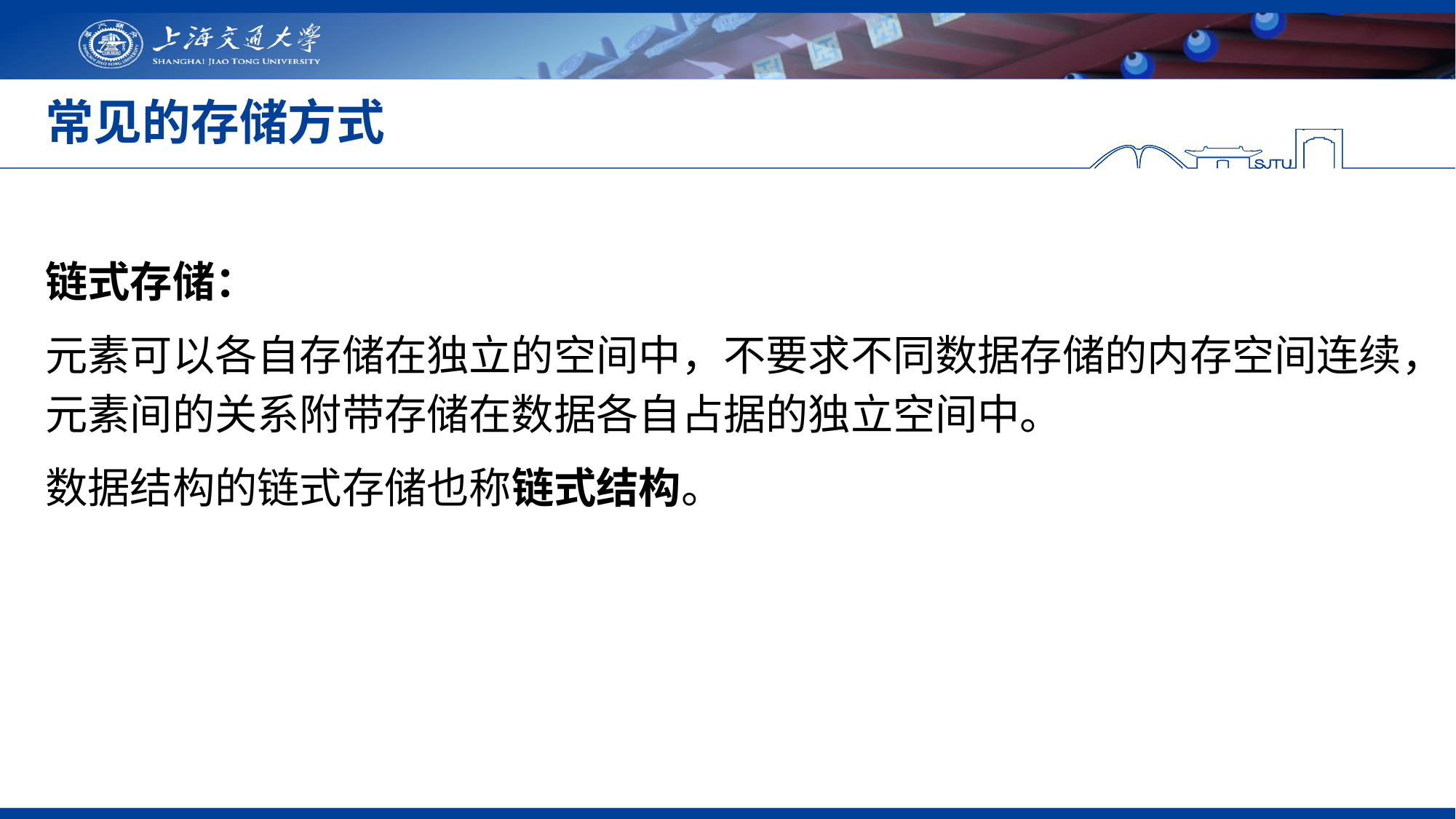

# 常见的存储方式
链式存储：
元素可以各自存储在独立的空间中，不要求不同数据存储的内存空间连续，元素间的关系附带存储在数据各自占据的独立空间中。
数据结构的链式存储也称链式结构。